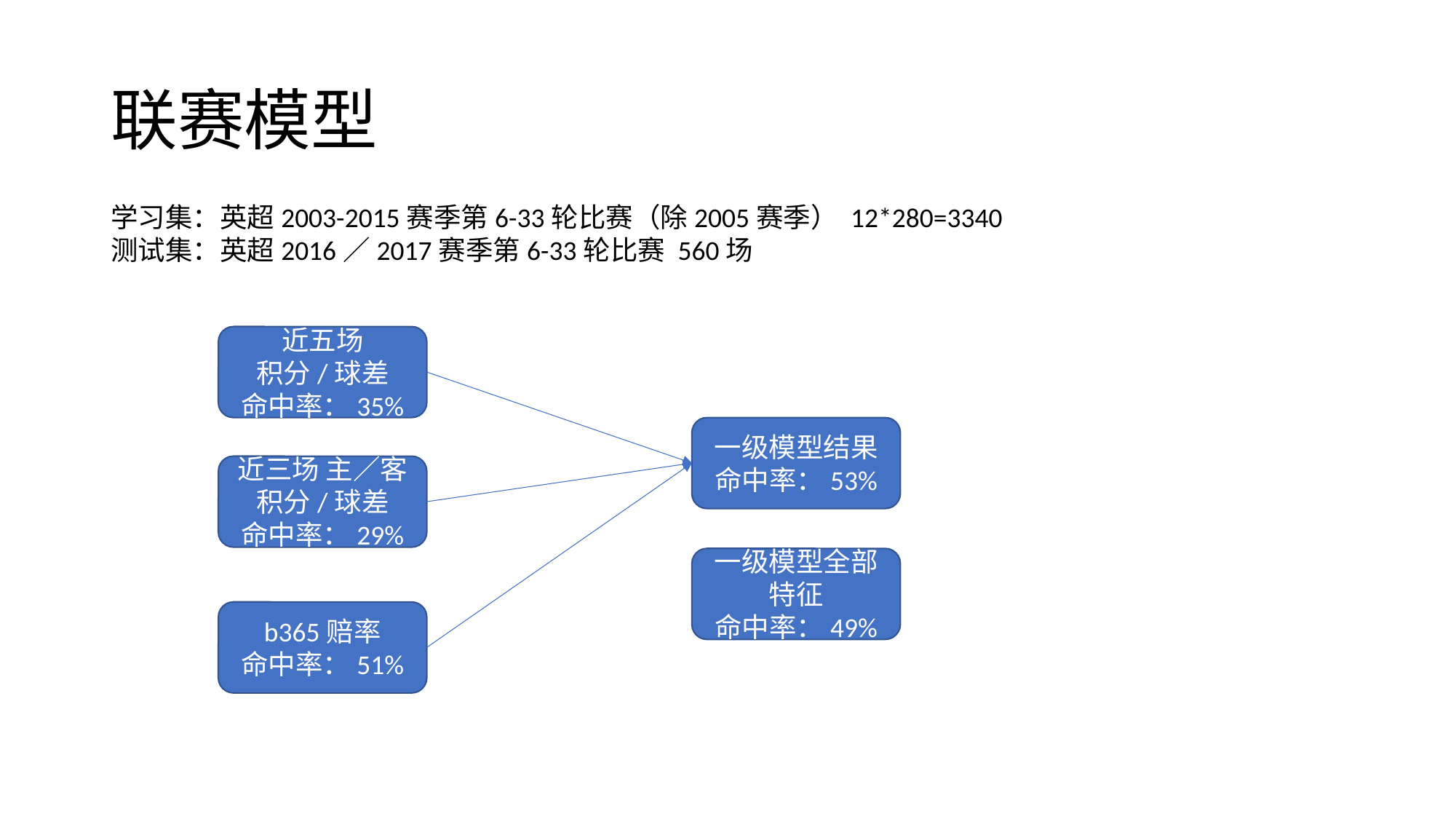

# 联赛模型
学习集：英超2003-2015赛季第6-33轮比赛（除2005赛季） 12*280=3340
测试集：英超2016／2017赛季第6-33轮比赛 560场

近五场
积分/球差
命中率：35%
一级模型结果
命中率：53%
近三场 主／客
积分/球差
命中率：29%
一级模型全部特征
命中率：49%
b365赔率
命中率：51%